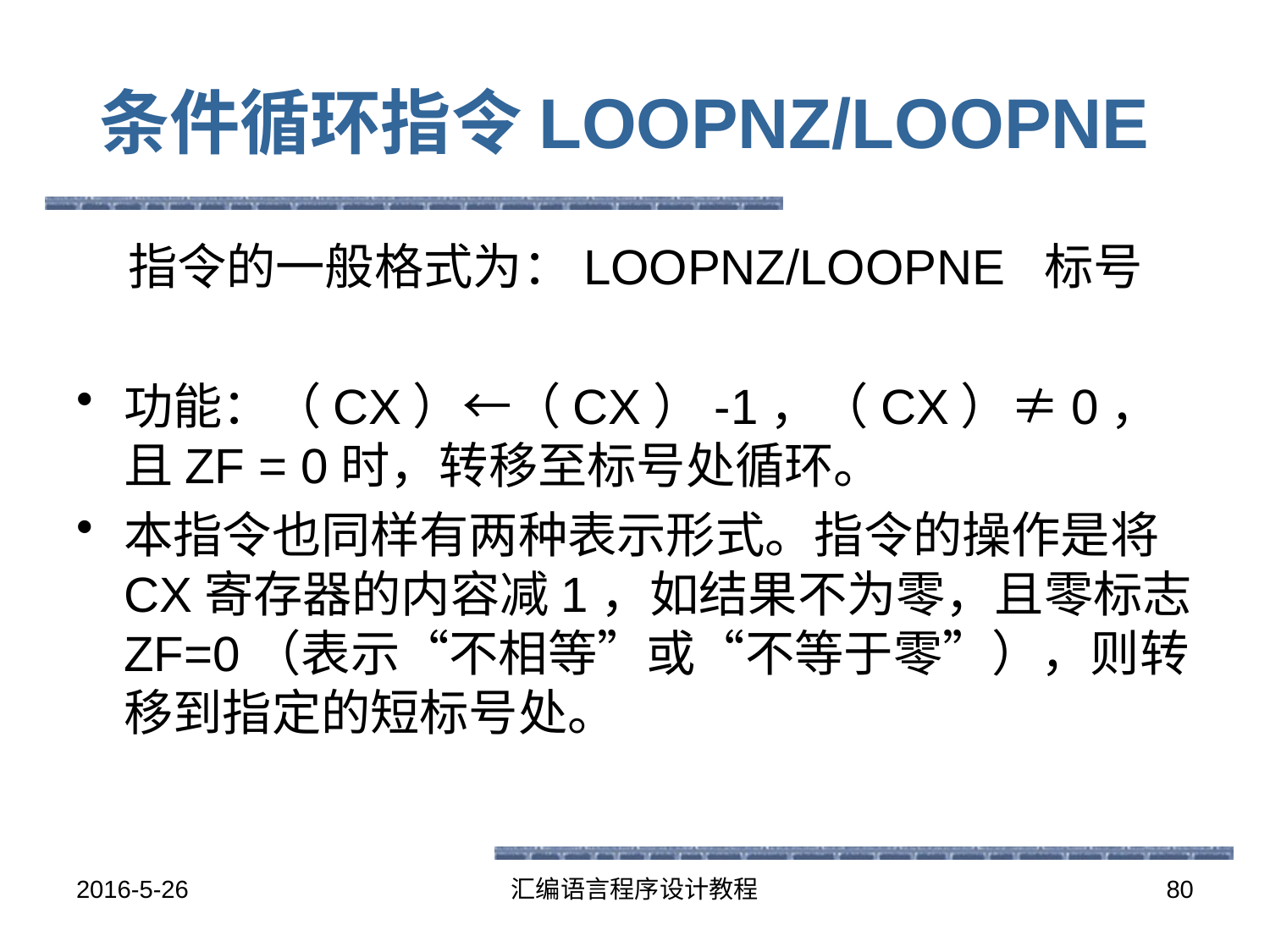

# 条件循环指令LOOPNZ/LOOPNE
   指令的一般格式为：LOOPNZ/LOOPNE  标号

功能：（CX）←（CX）-1，（CX）≠0，且ZF = 0时，转移至标号处循环。
本指令也同样有两种表示形式。指令的操作是将CX寄存器的内容减1，如结果不为零，且零标志ZF=0（表示“不相等”或“不等于零”），则转移到指定的短标号处。
2016-5-26
汇编语言程序设计教程
80